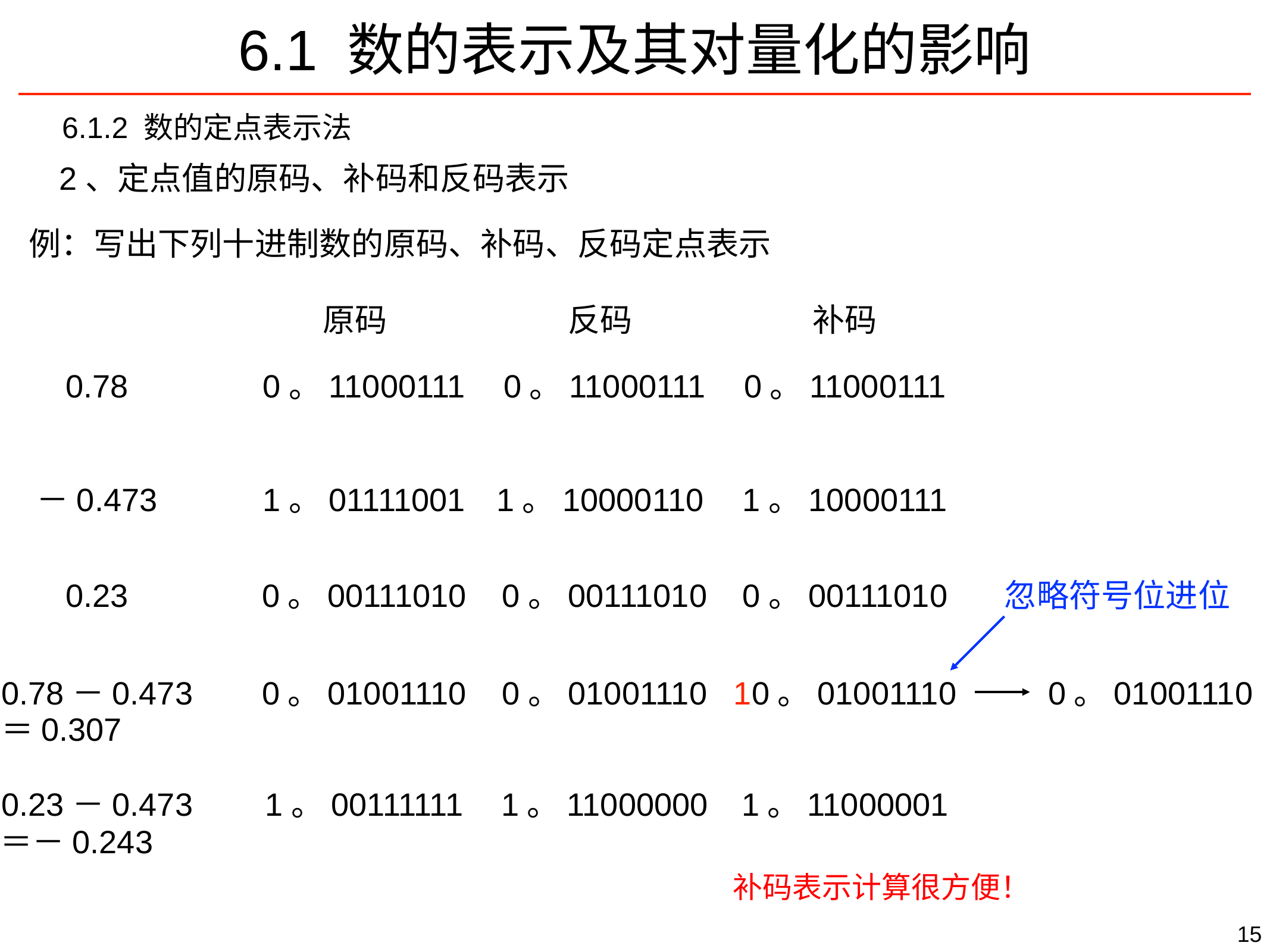

# 6.1 数的表示及其对量化的影响
6.1.2 数的定点表示法
2、定点值的原码、补码和反码表示
例：写出下列十进制数的原码、补码、反码定点表示
原码
反码
补码
0。11000111
0。11000111
0。11000111
0.78
－0.473
1。01111001
1。10000110
1。10000111
0。00111010
0。00111010
0。00111010
忽略符号位进位
0.23

0.78－0.473
0。01001110
0。01001110
10。01001110
0。01001110

＝0.307
1。11000000
0.23－0.473
1。00111111
1。11000001
＝－0.243
补码表示计算很方便！
15